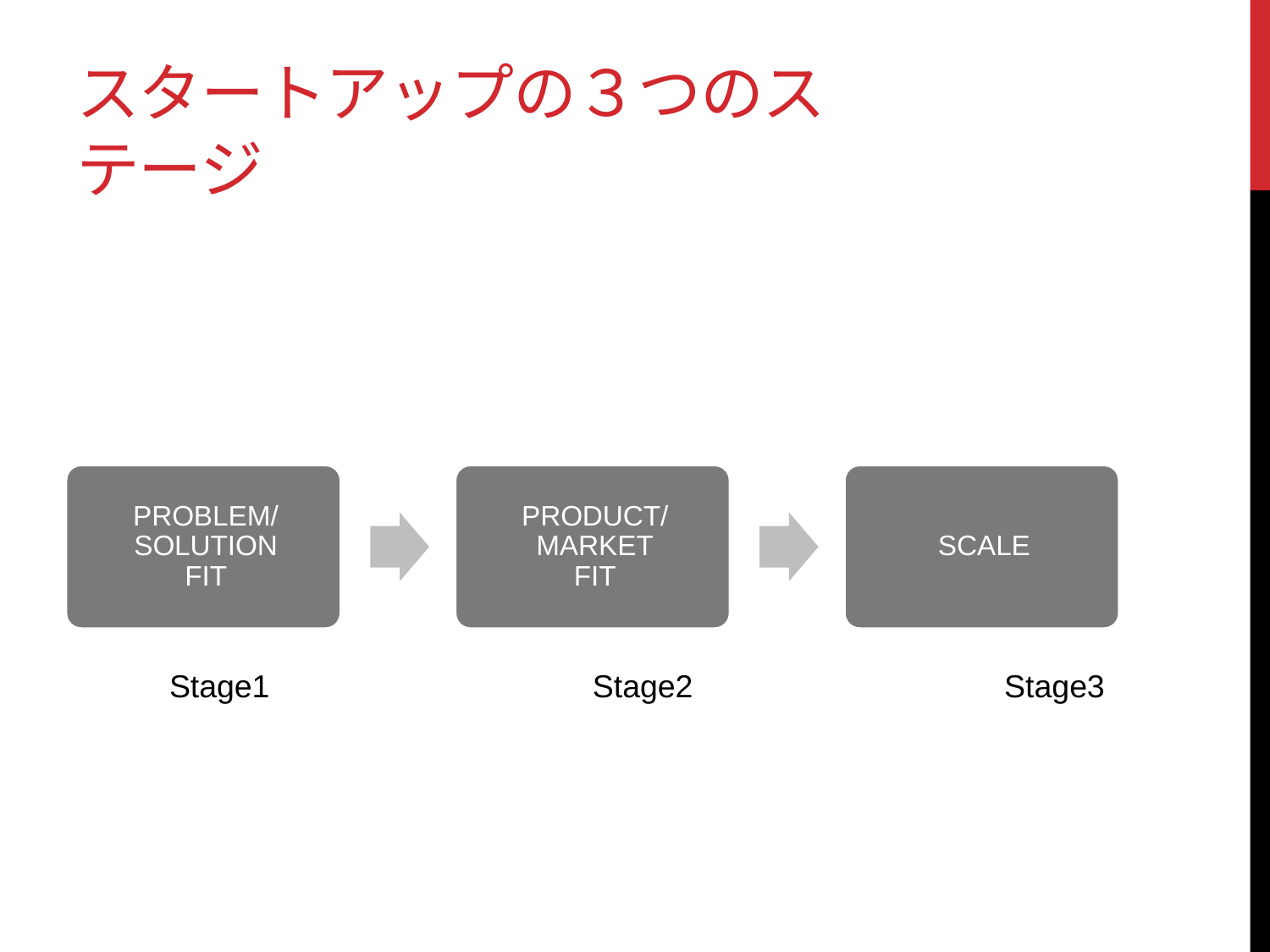

# スタートアップの３つのステージ
PROBLEM/SOLUTION
FIT

PRODUCT/MARKET
FIT

SCALE
Stage1
Stage2
Stage3